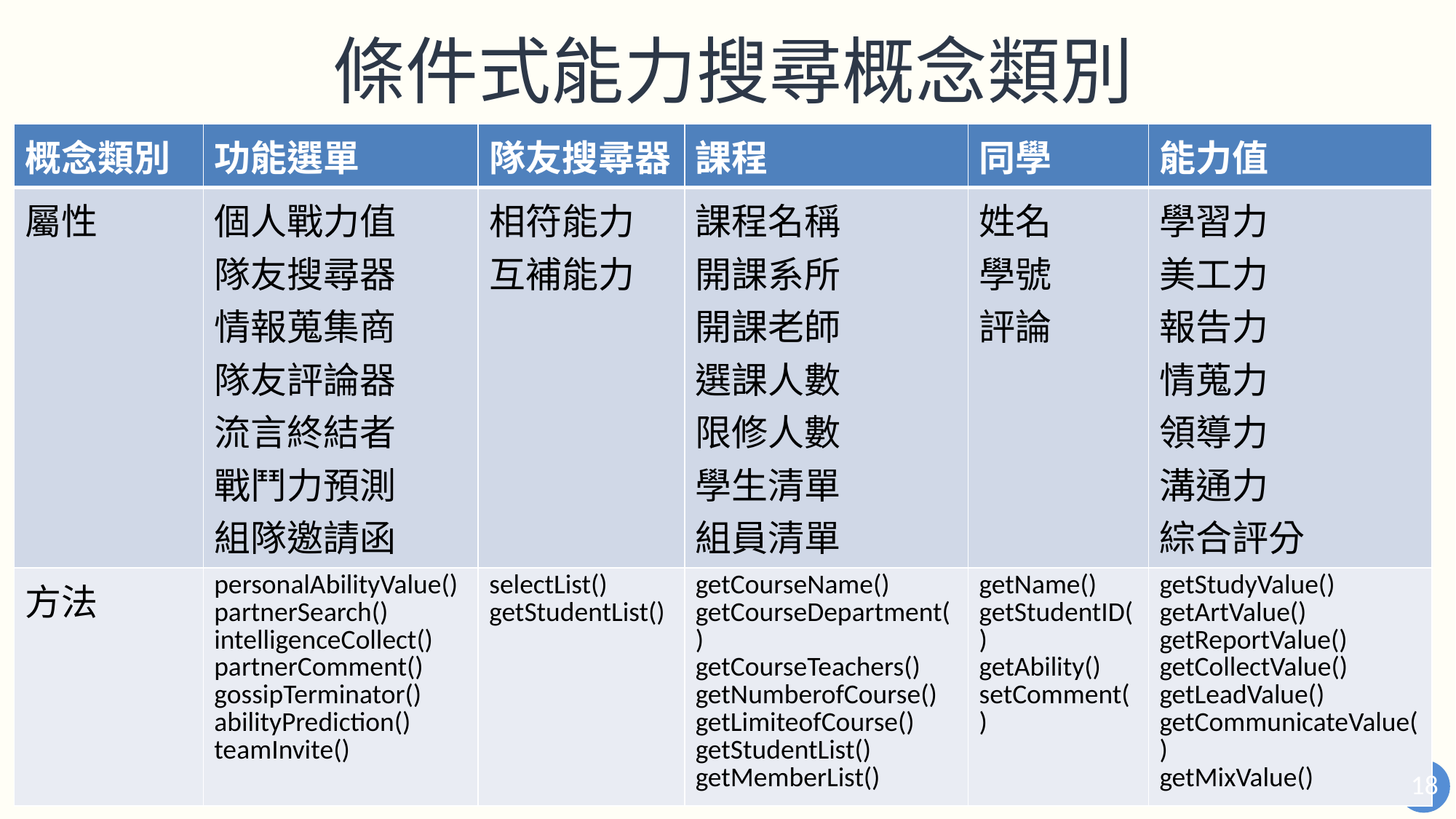

# 條件式能力搜尋概念類別
| 概念類別 | 功能選單 | 隊友搜尋器 | 課程 | 同學 | 能力值 |
| --- | --- | --- | --- | --- | --- |
| 屬性 | 個人戰力值 隊友搜尋器 情報蒐集商 隊友評論器 流言終結者 戰鬥力預測 組隊邀請函 | 相符能力 互補能力 | 課程名稱 開課系所 開課老師 選課人數 限修人數 學生清單 組員清單 | 姓名 學號 評論 | 學習力 美工力 報告力 情蒐力 領導力 溝通力 綜合評分 |
| 方法 | personalAbilityValue() partnerSearch() intelligenceCollect() partnerComment() gossipTerminator() abilityPrediction() teamInvite() | selectList() getStudentList() | getCourseName() getCourseDepartment() getCourseTeachers() getNumberofCourse() getLimiteofCourse() getStudentList() getMemberList() | getName() getStudentID() getAbility() setComment() | getStudyValue() getArtValue() getReportValue() getCollectValue() getLeadValue() getCommunicateValue() getMixValue() |
18